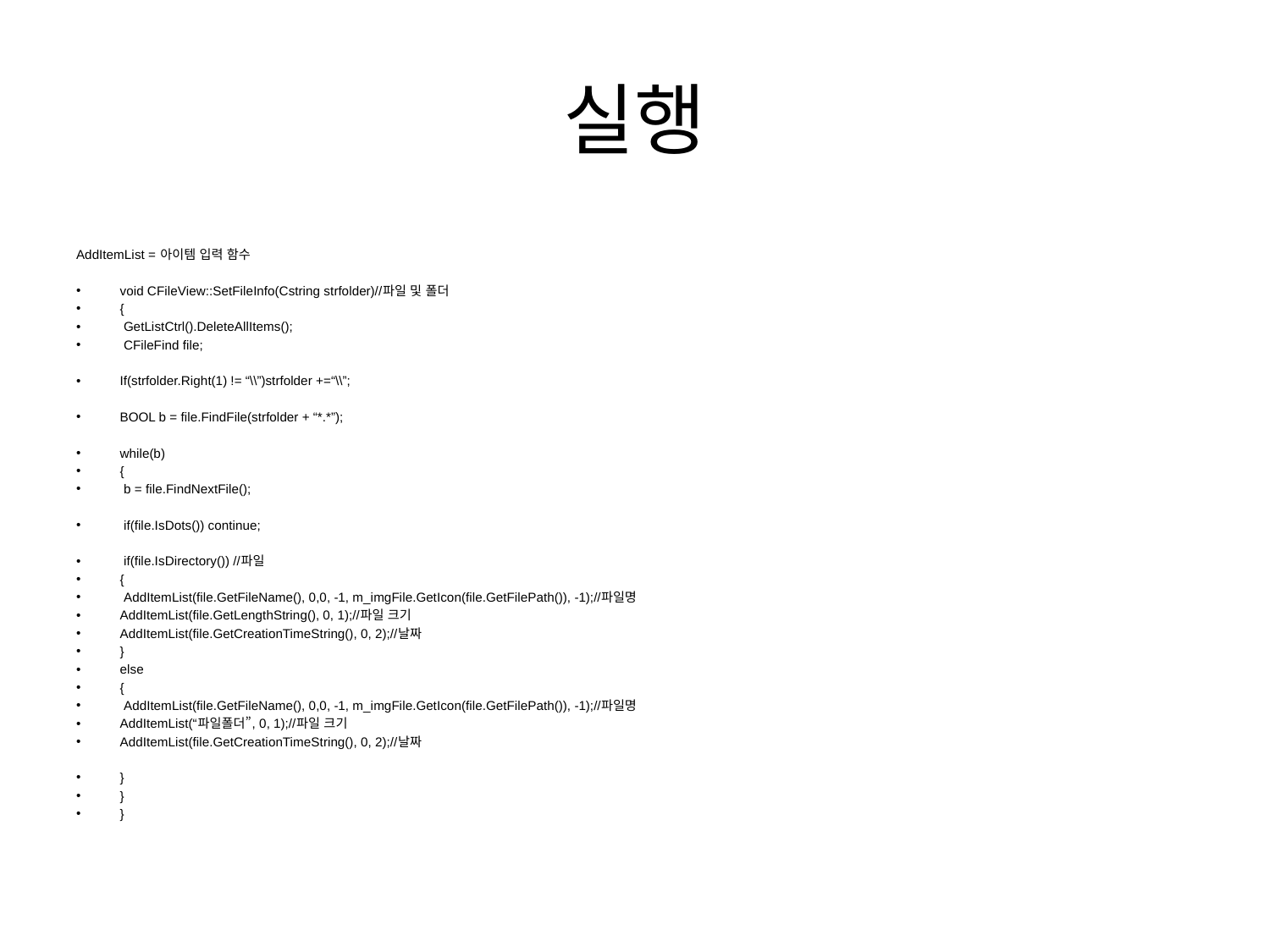

# 실행

AddItemList = 아이템 입력 함수

void CFileView::SetFileInfo(Cstring strfolder)//파일 및 폴더
{
 GetListCtrl().DeleteAllItems();
 CFileFind file;

If(strfolder.Right(1) != “\\”)strfolder +=“\\”;

BOOL b = file.FindFile(strfolder + “*.*”);

while(b)
{
 b = file.FindNextFile();

 if(file.IsDots()) continue;

 if(file.IsDirectory()) //파일
{
 AddItemList(file.GetFileName(), 0,0, -1, m_imgFile.GetIcon(file.GetFilePath()), -1);//파일명
AddItemList(file.GetLengthString(), 0, 1);//파일 크기
AddItemList(file.GetCreationTimeString(), 0, 2);//날짜
}
else
{
 AddItemList(file.GetFileName(), 0,0, -1, m_imgFile.GetIcon(file.GetFilePath()), -1);//파일명
AddItemList(“파일폴더”, 0, 1);//파일 크기
AddItemList(file.GetCreationTimeString(), 0, 2);//날짜

}
}
}